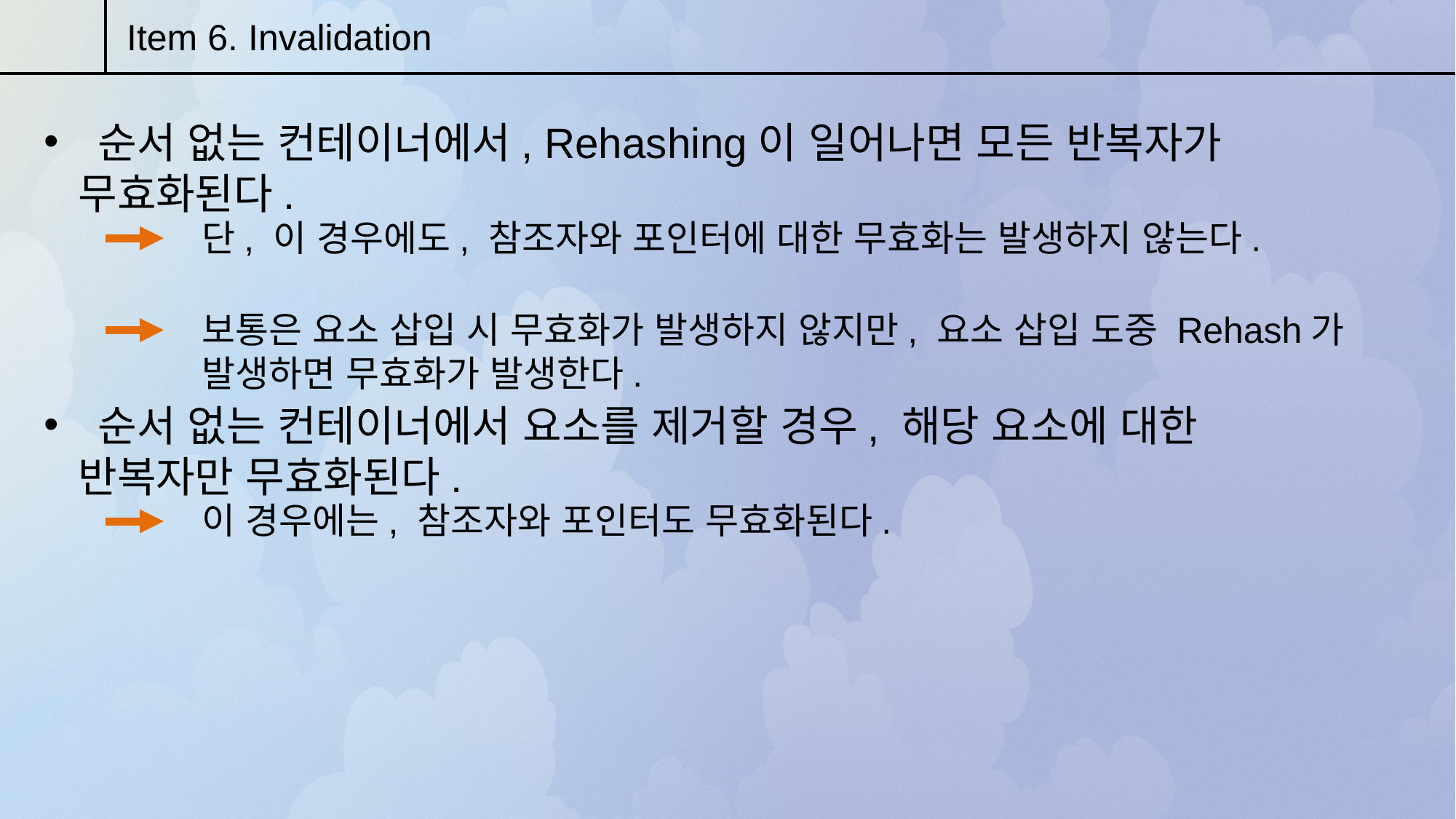

Item 6. Invalidation
 순서 없는 컨테이너에서, Rehashing이 일어나면 모든 반복자가 무효화된다.
단, 이 경우에도, 참조자와 포인터에 대한 무효화는 발생하지 않는다.
보통은 요소 삽입 시 무효화가 발생하지 않지만, 요소 삽입 도중 Rehash가 발생하면 무효화가 발생한다.
 순서 없는 컨테이너에서 요소를 제거할 경우, 해당 요소에 대한 반복자만 무효화된다.
이 경우에는, 참조자와 포인터도 무효화된다.